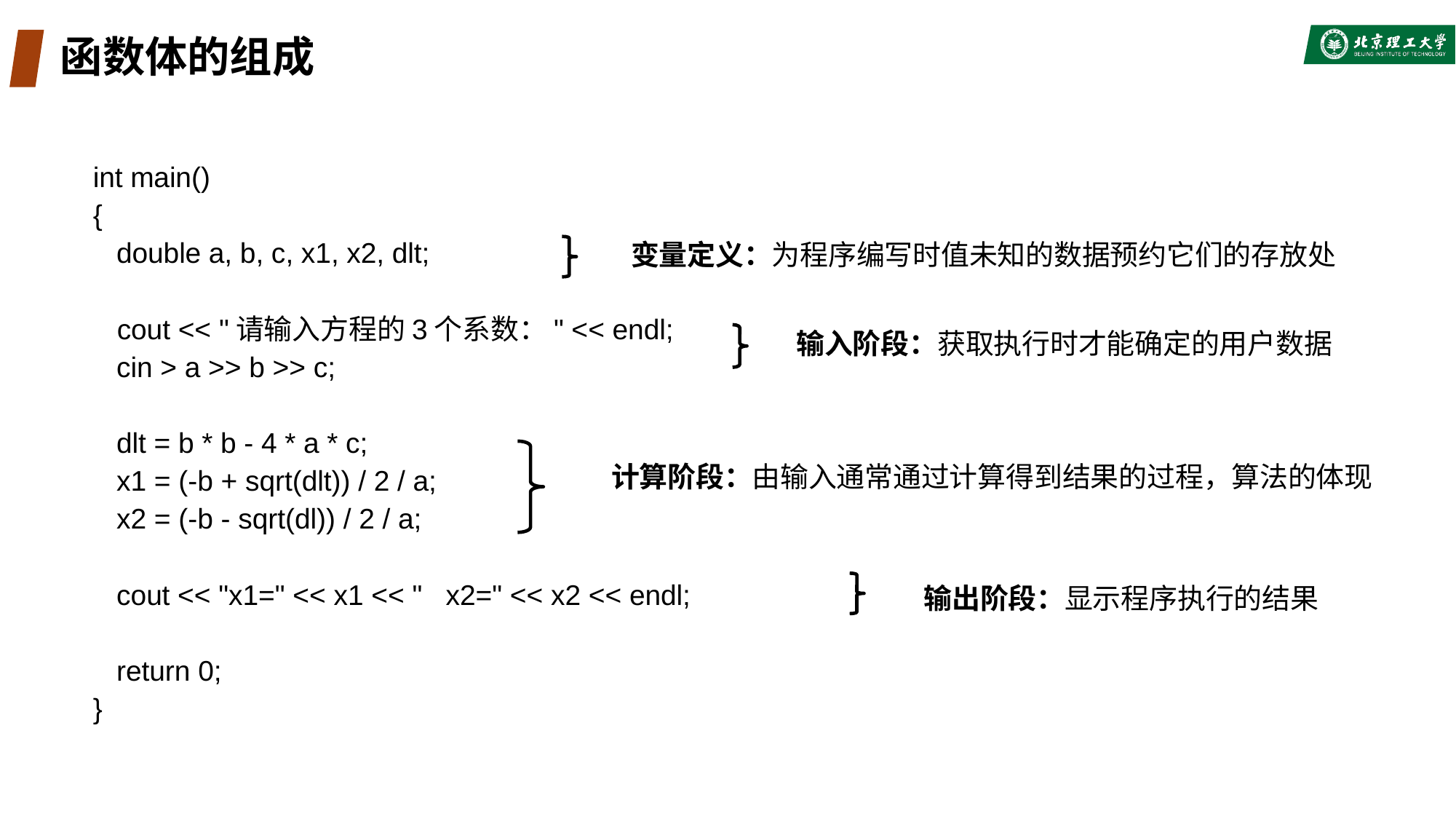

# 函数体的组成
int main()
{
   double a, b, c, x1, x2, dlt;

 cout << "请输入方程的3个系数：" << endl;
   cin > a >> b >> c;

   dlt = b * b - 4 * a * c;
   x1 = (-b + sqrt(dlt)) / 2 / a;
   x2 = (-b - sqrt(dl)) / 2 / a;

   cout << "x1=" << x1 << "   x2=" << x2 << endl;

   return 0;
}

变量定义：为程序编写时值未知的数据预约它们的存放处

输入阶段：获取执行时才能确定的用户数据

计算阶段：由输入通常通过计算得到结果的过程，算法的体现

输出阶段：显示程序执行的结果